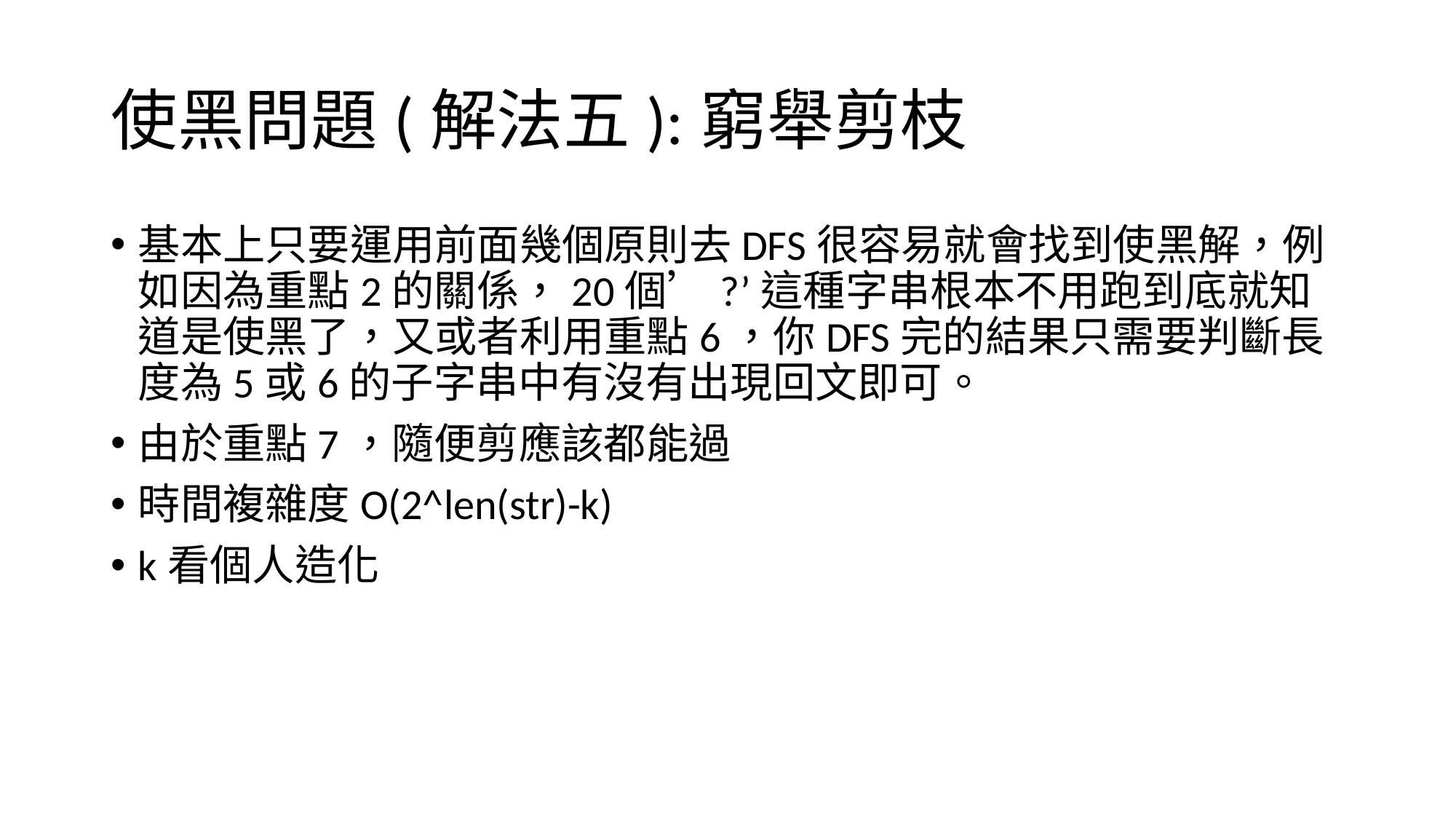

# 使黑問題(解法五):窮舉剪枝
基本上只要運用前面幾個原則去DFS很容易就會找到使黑解，例如因為重點2的關係，20個’?’這種字串根本不用跑到底就知道是使黑了，又或者利用重點6，你DFS完的結果只需要判斷長度為5或6的子字串中有沒有出現回文即可。
由於重點7，隨便剪應該都能過
時間複雜度O(2^len(str)-k)
k看個人造化